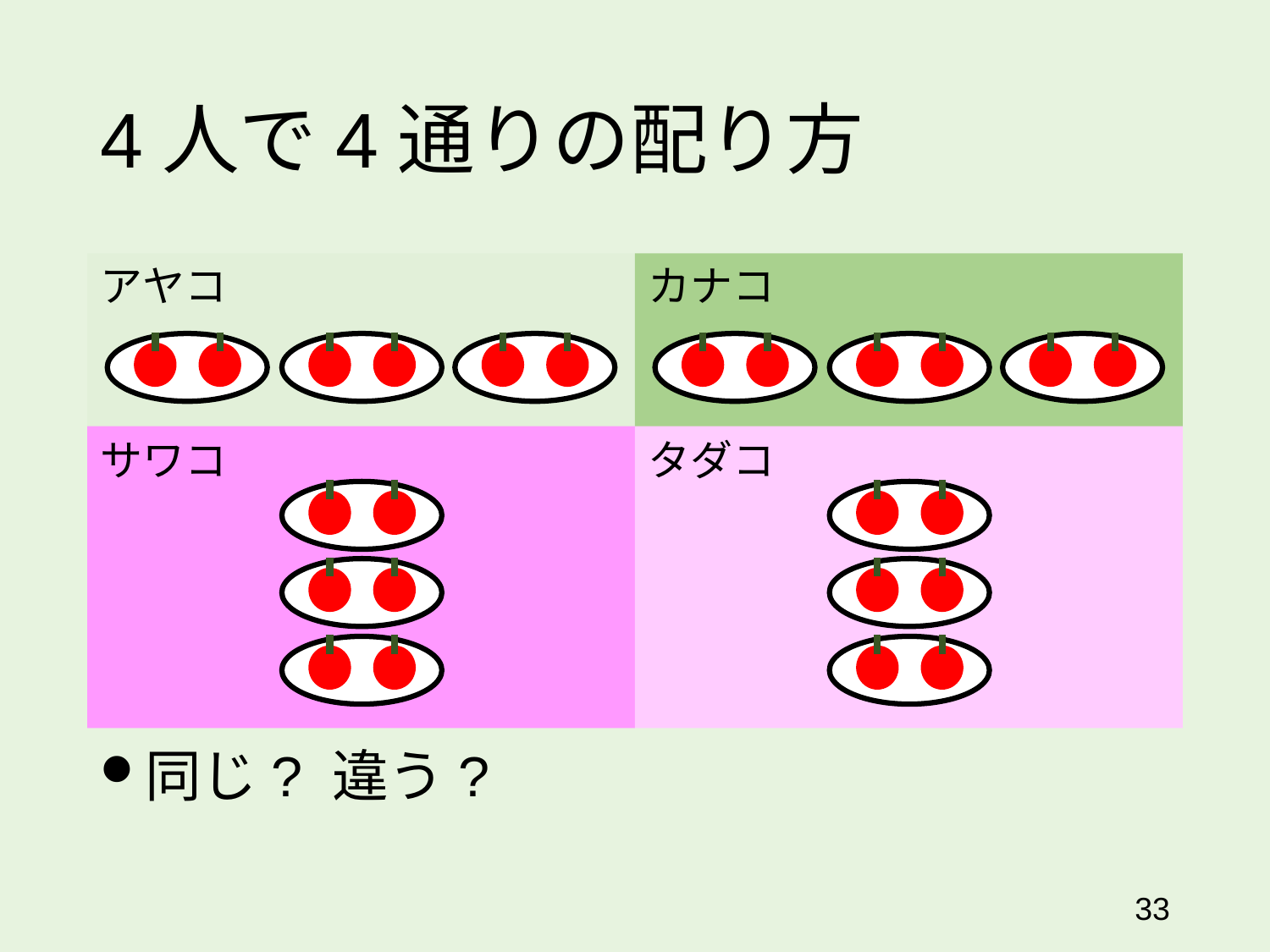

# 4人で4通りの配り方
アヤコ
カナコ

サワコ
タダコ

同じ? 違う?
33